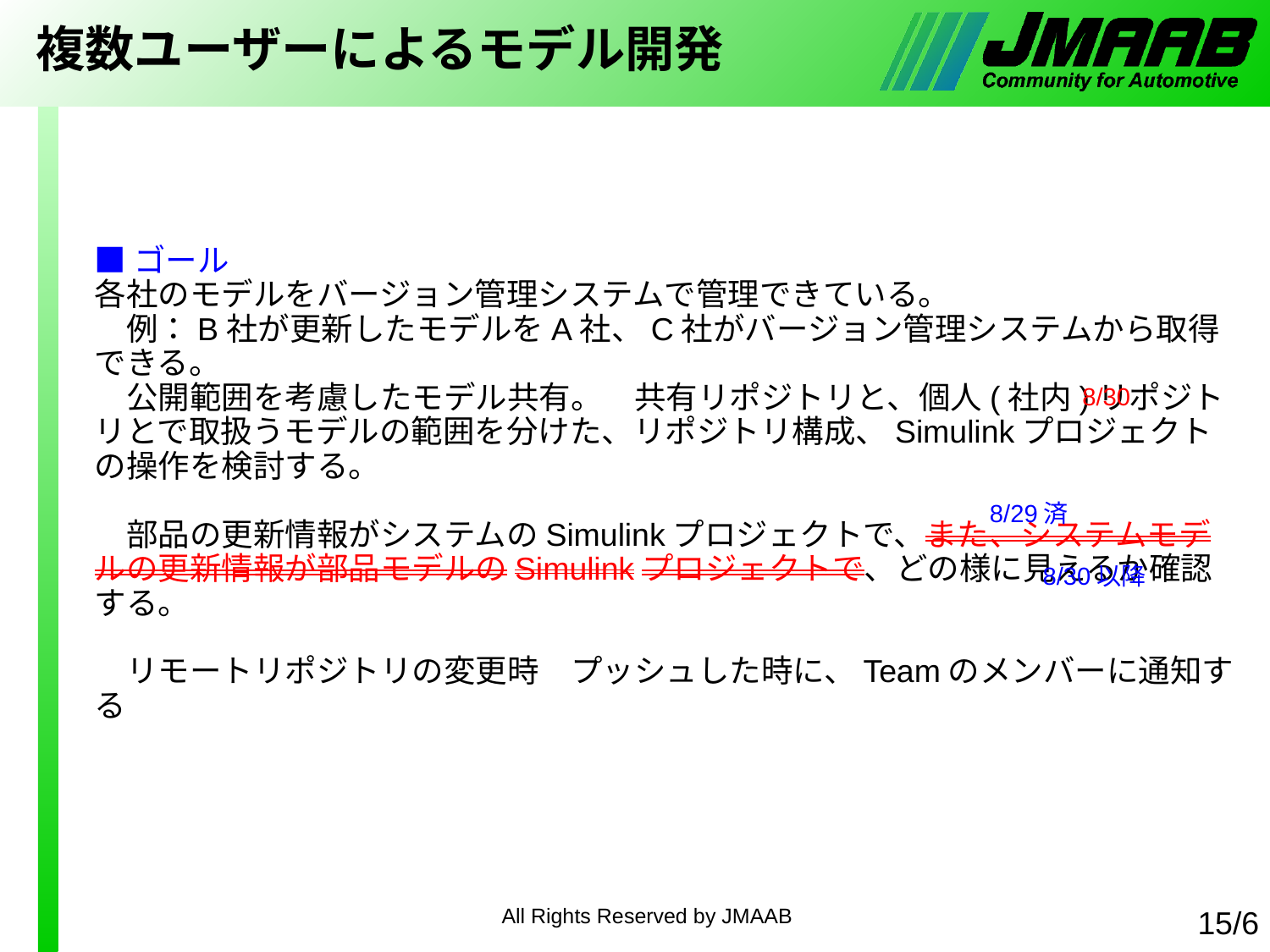

# 複数ユーザーによるモデル開発

■ゴール
各社のモデルをバージョン管理システムで管理できている。
　例：B社が更新したモデルをA社、C社がバージョン管理システムから取得できる。
　公開範囲を考慮したモデル共有。　共有リポジトリと、個人(社内)リポジトリとで取扱うモデルの範囲を分けた、リポジトリ構成、Simulinkプロジェクトの操作を検討する。

　部品の更新情報がシステムのSimulinkプロジェクトで、また、システムモデルの更新情報が部品モデルのSimulinkプロジェクトで、どの様に見えるか確認する。

　リモートリポジトリの変更時　プッシュした時に、Teamのメンバーに通知する

8/30
8/29済
8/30以降